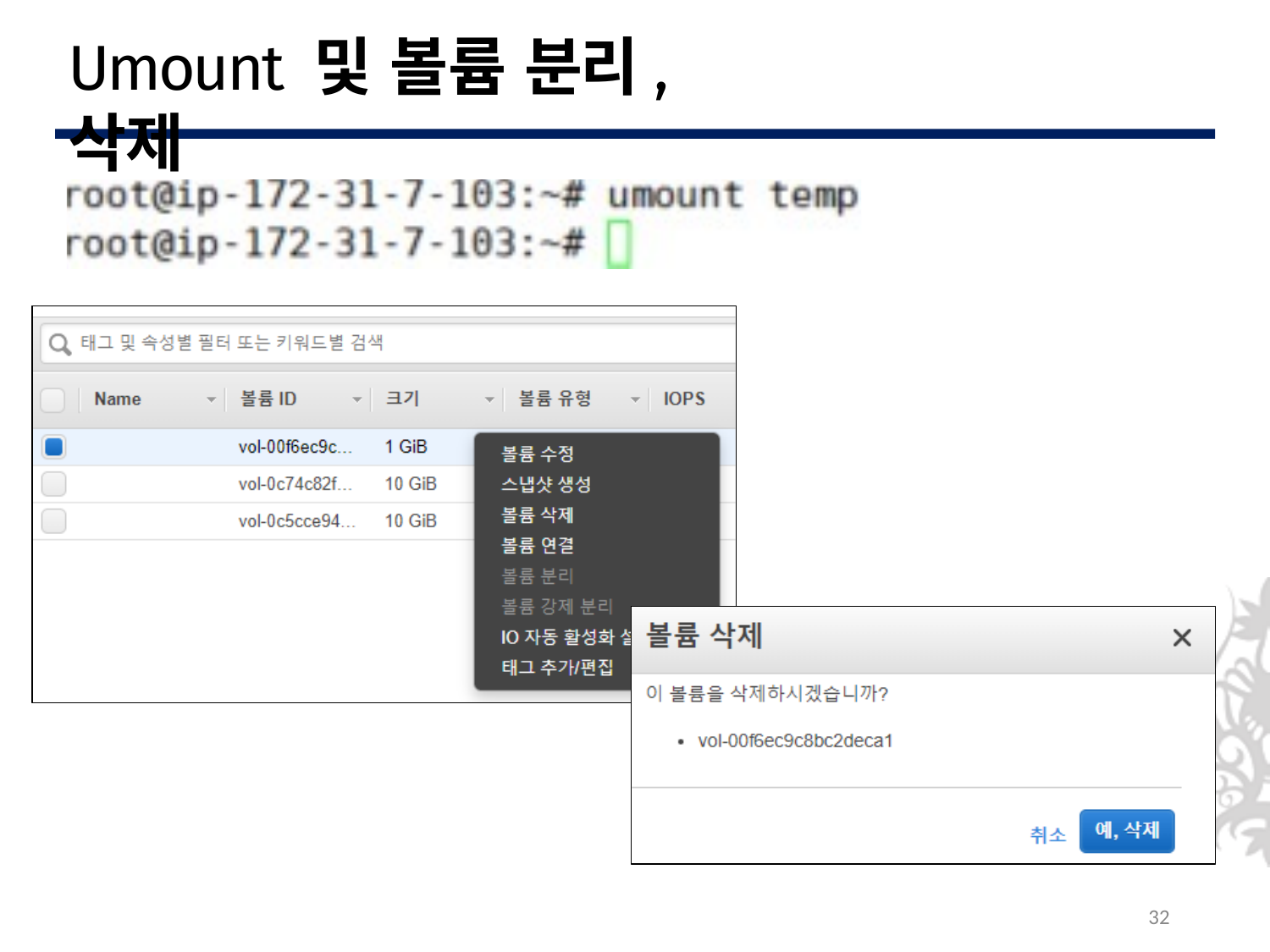

# Umount 및 볼륨 분리, 삭제

32